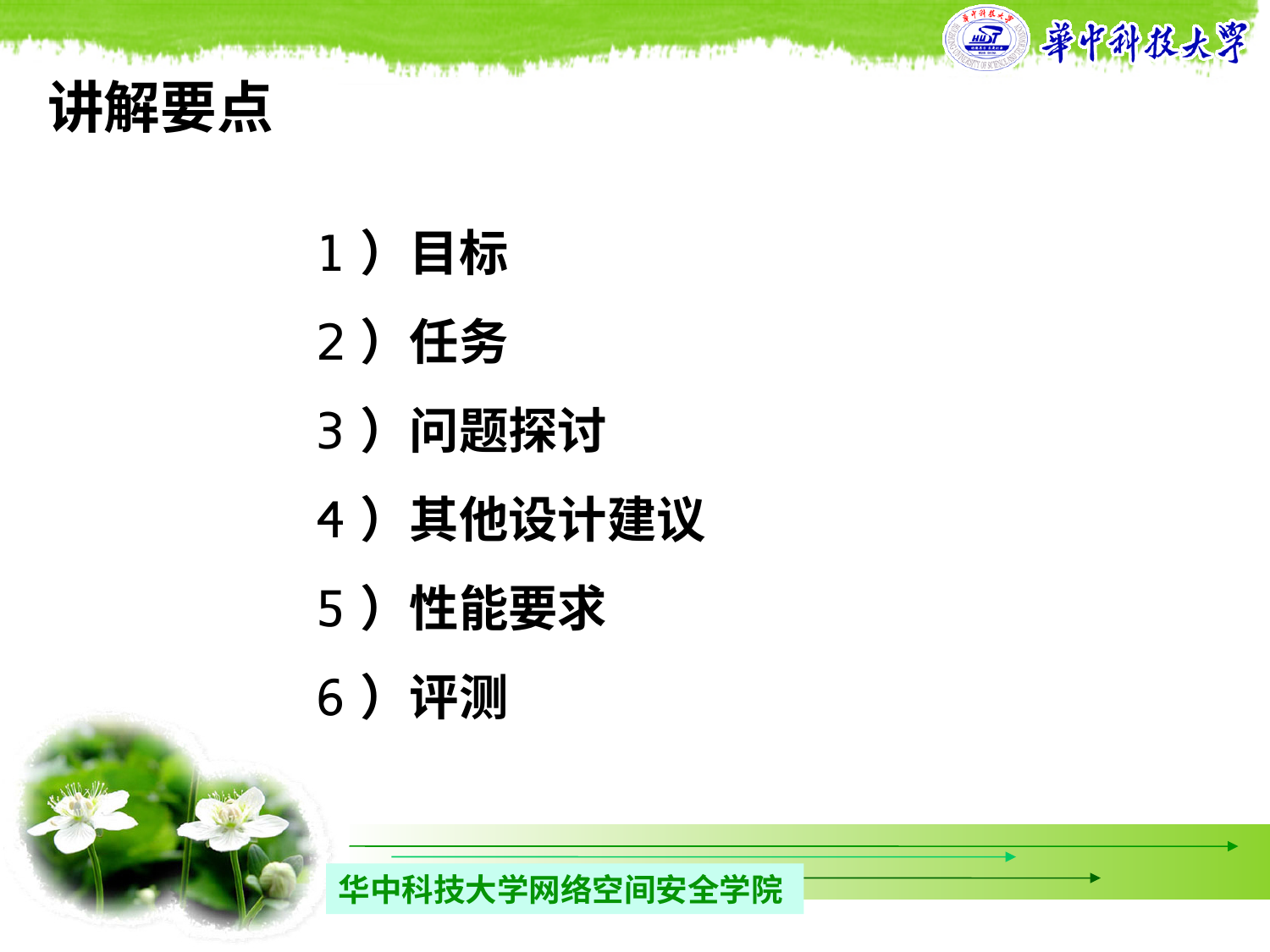

讲解要点
1）目标
2）任务
3）问题探讨
4）其他设计建议
5）性能要求
6）评测
2